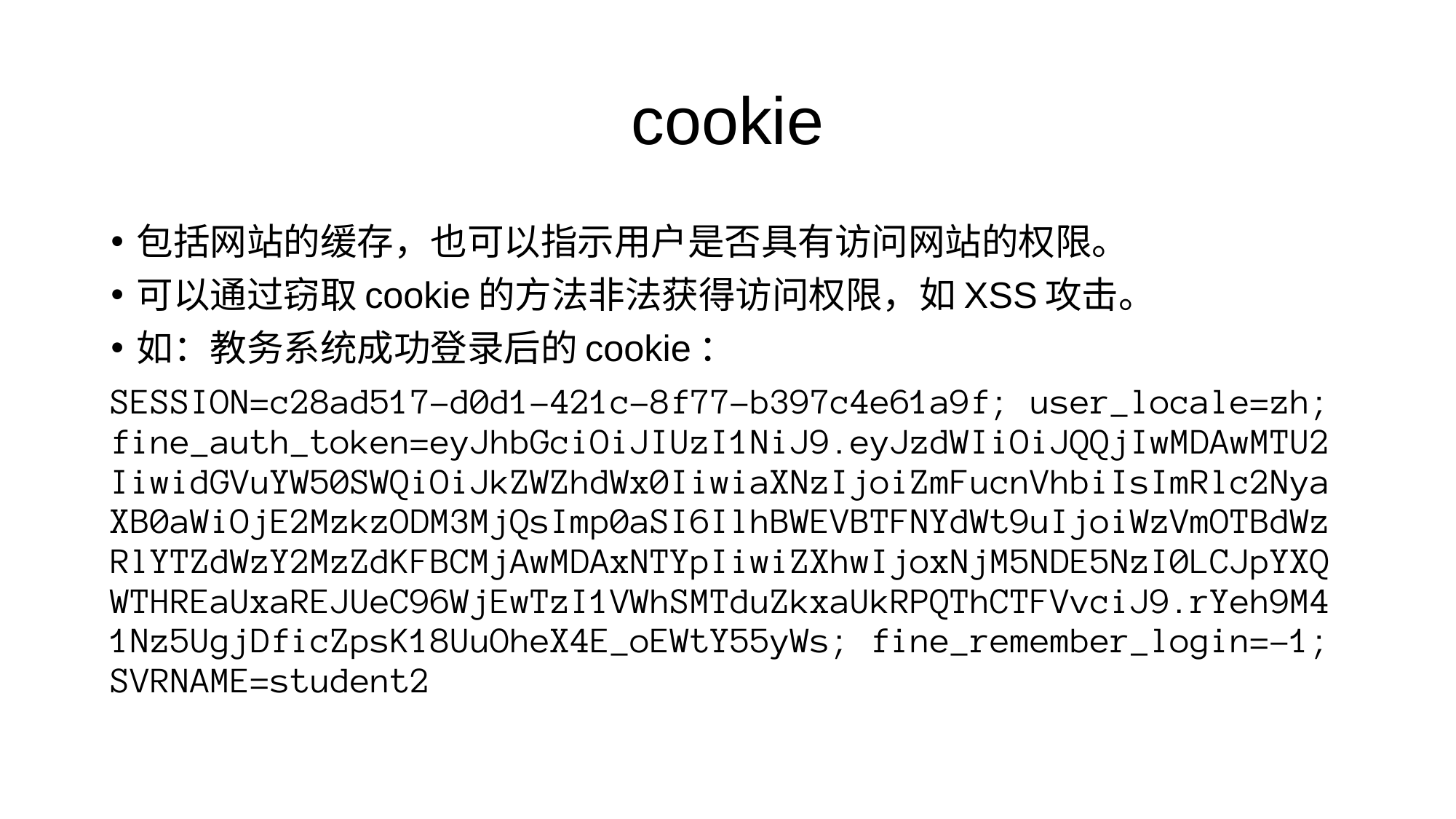

# cookie
包括网站的缓存，也可以指示用户是否具有访问网站的权限。
可以通过窃取cookie的方法非法获得访问权限，如XSS攻击。
如：教务系统成功登录后的cookie：
SESSION=c28ad517-d0d1-421c-8f77-b397c4e61a9f; user_locale=zh; fine_auth_token=eyJhbGciOiJIUzI1NiJ9.eyJzdWIiOiJQQjIwMDAwMTU2IiwidGVuYW50SWQiOiJkZWZhdWx0IiwiaXNzIjoiZmFucnVhbiIsImRlc2NyaXB0aWiOjE2MzkzODM3MjQsImp0aSI6IlhBWEVBTFNYdWt9uIjoiWzVmOTBdWzRlYTZdWzY2MzZdKFBCMjAwMDAxNTYpIiwiZXhwIjoxNjM5NDE5NzI0LCJpYXQWTHREaUxaREJUeC96WjEwTzI1VWhSMTduZkxaUkRPQThCTFVvciJ9.rYeh9M41Nz5UgjDficZpsK18UuOheX4E_oEWtY55yWs; fine_remember_login=-1; SVRNAME=student2